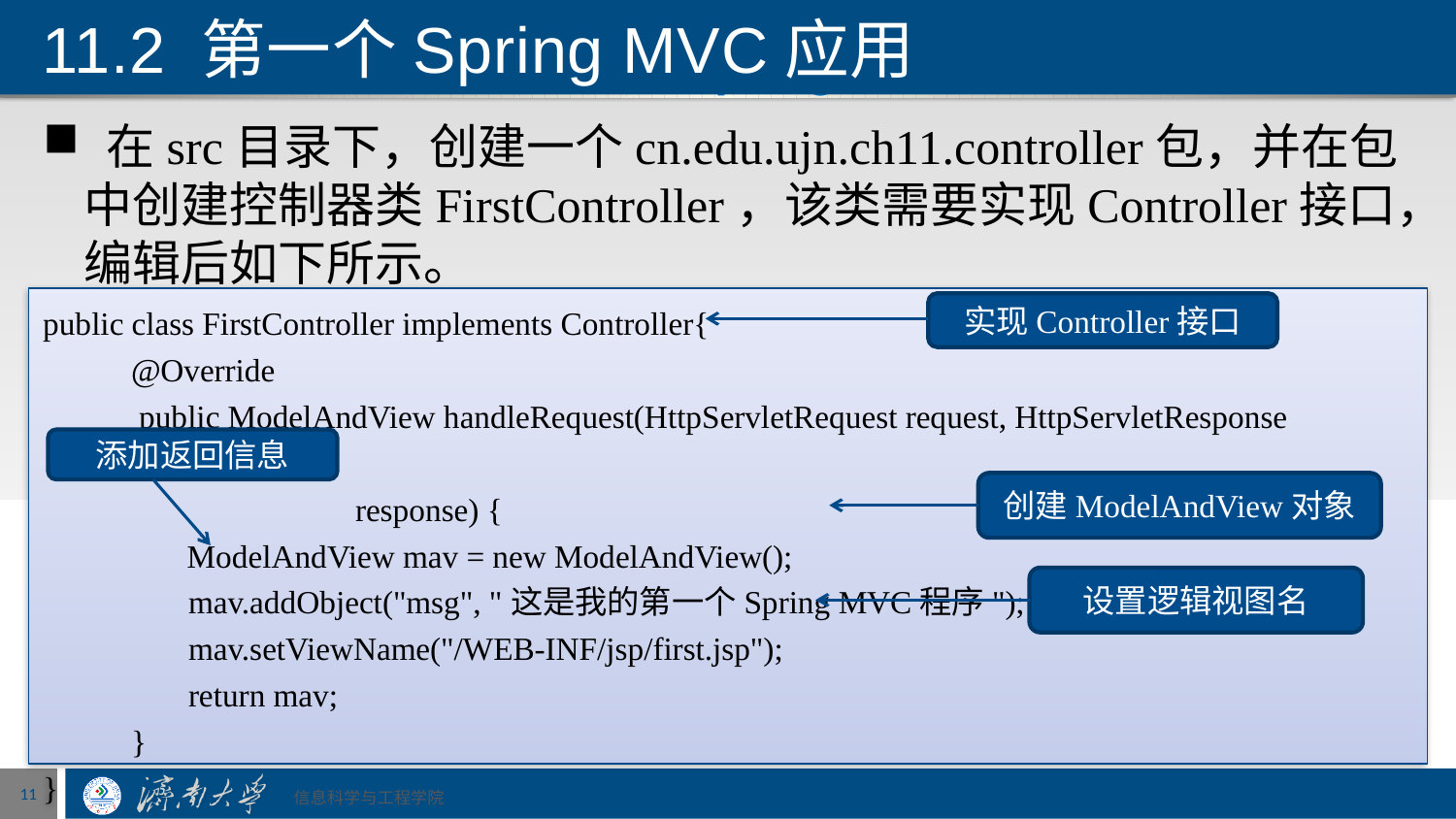

# 11.2 第一个Spring MVC应用
11.2  第一个Spring MVC应用
 在src目录下，创建一个cn.edu.ujn.ch11.controller包，并在包中创建控制器类FirstController，该类需要实现Controller接口，编辑后如下所示。
public class FirstController implements Controller{
           @Override
            public ModelAndView handleRequest(HttpServletRequest request, HttpServletResponse
                                       response) {
                  ModelAndView mav = new ModelAndView();
    	mav.addObject("msg", "这是我的第一个Spring MVC程序");
	mav.setViewName("/WEB-INF/jsp/first.jsp");
	return mav;
           }
}

实现Controller接口
添加返回信息
创建ModelAndView对象
设置逻辑视图名